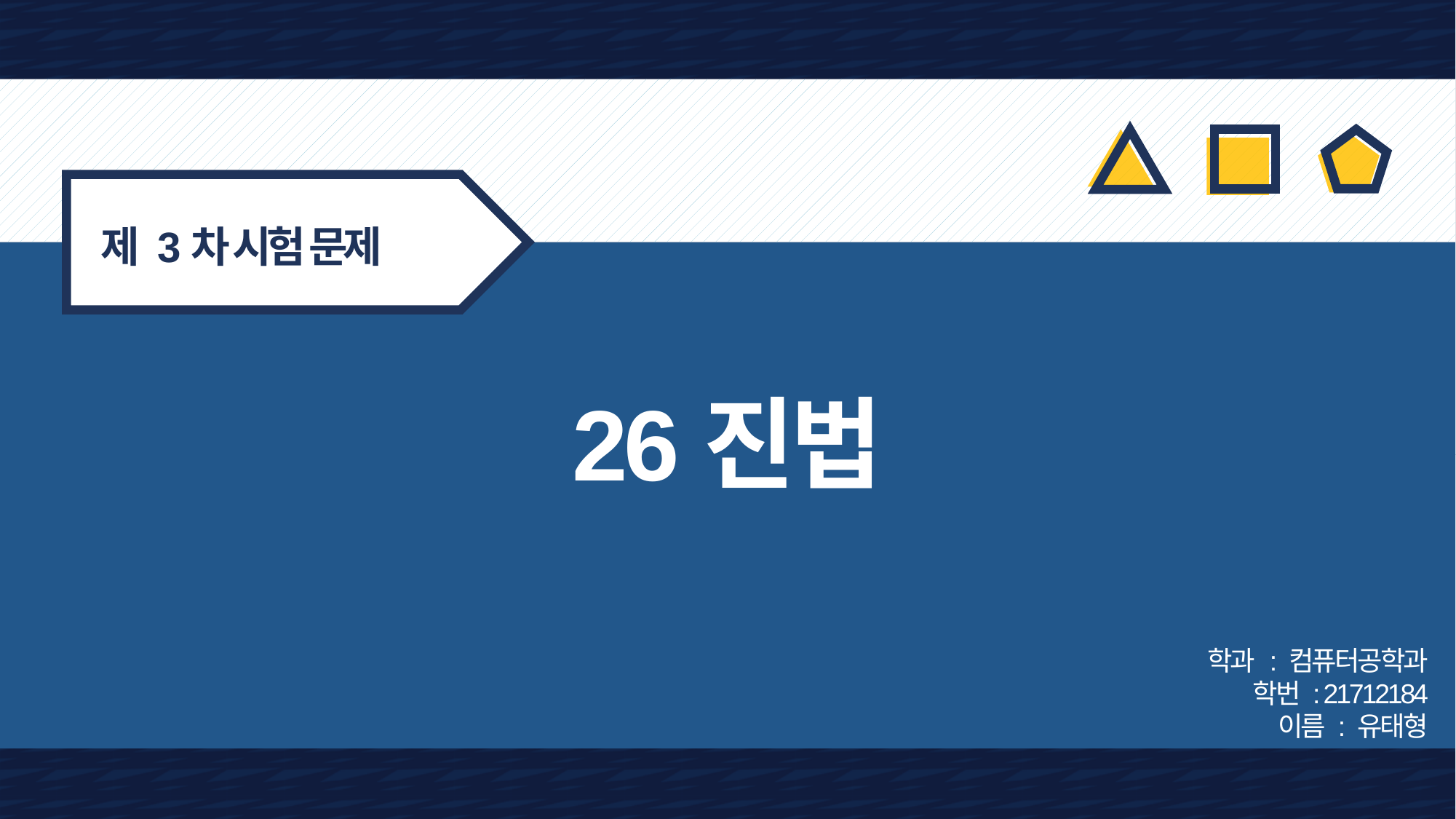

제 3차 시험 문제

26진법
학과 : 컴퓨터공학과
학번 : 21712184
이름 : 유태형